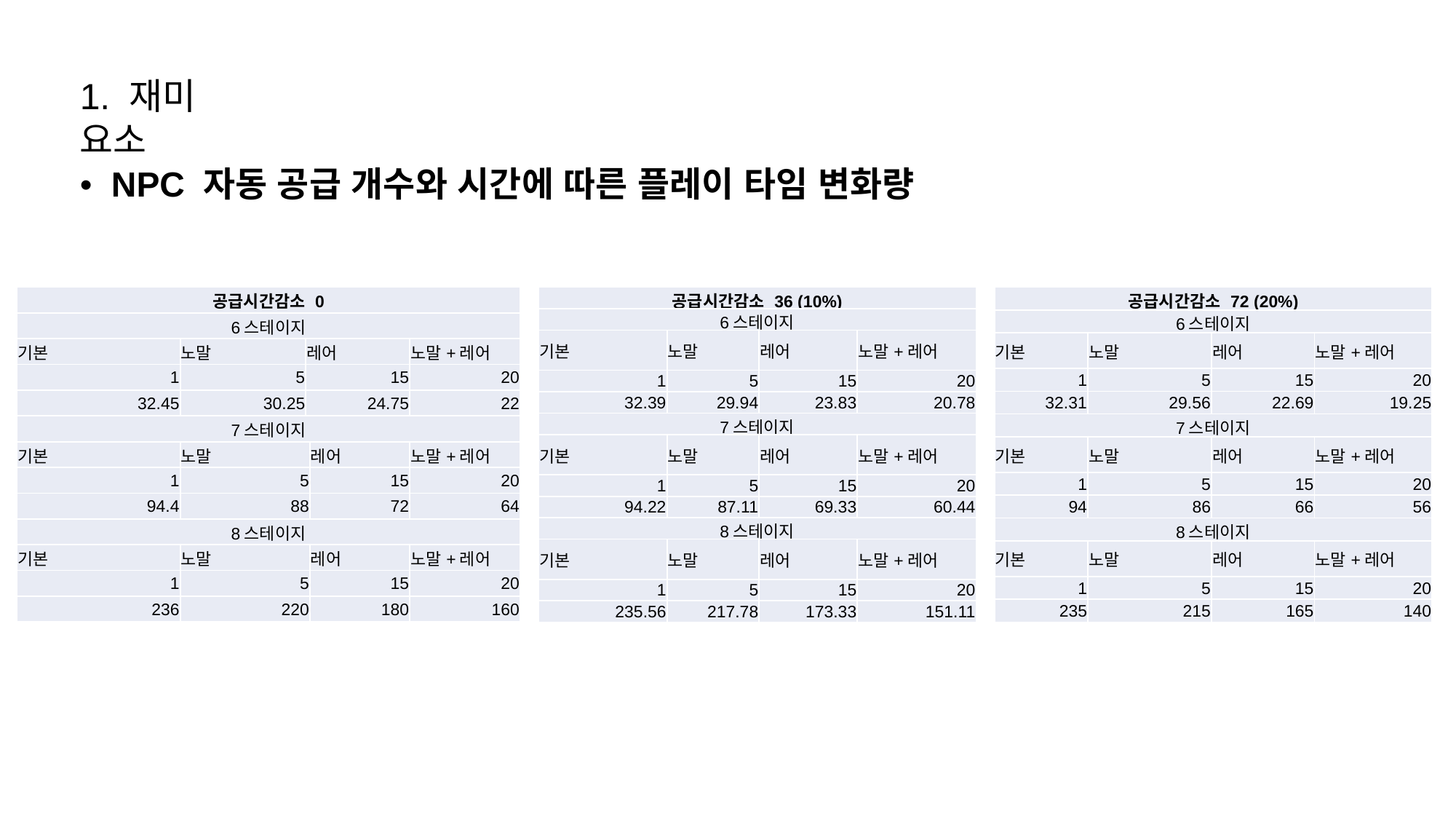

1. 재미 요소
•  NPC 자동 공급 개수와 시간에 따른 플레이 타임 변화량
| 공급시간감소 72 (20%) |  |  |  |
| --- | --- | --- | --- |
| 6스테이지 |  |  |  |
| 기본 | 노말 | 레어 | 노말+레어 |
| 1 | 5 | 15 | 20 |
| 32.31 | 29.56 | 22.69 | 19.25 |
| 7스테이지 |  |  |  |
| 기본 | 노말 | 레어 | 노말+레어 |
| 1 | 5 | 15 | 20 |
| 94 | 86 | 66 | 56 |
| 8스테이지 |  |  |  |
| 기본 | 노말 | 레어 | 노말+레어 |
| 1 | 5 | 15 | 20 |
| 235 | 215 | 165 | 140 |
| 공급시간감소 0 |  |  |  |  |
| --- | --- | --- | --- | --- |
| 6스테이지 |  |  |  |  |
| 기본 | 노말 | 레어 | 레어 | 노말+레어 |
| 1 | 5 | 15 | 15 | 20 |
| 32.45 | 30.25 | 24.75 | 24.75 | 22 |
| 7스테이지 |  |  |  |  |
| 기본 | 노말 |  | 레어 | 노말+레어 |
| 1 | 5 |  | 15 | 20 |
| 94.4 | 88 |  | 72 | 64 |
| 8스테이지 |  |  |  |  |
| 기본 | 노말 |  | 레어 | 노말+레어 |
| 1 | 5 |  | 15 | 20 |
| 236 | 220 |  | 180 | 160 |
| 공급시간감소 36 (10%) |  |  |  |
| --- | --- | --- | --- |
| 6스테이지 |  |  |  |
| 기본 | 노말 | 레어 | 노말+레어 |
| 1 | 5 | 15 | 20 |
| 32.39 | 29.94 | 23.83 | 20.78 |
| 7스테이지 |  |  |  |
| 기본 | 노말 | 레어 | 노말+레어 |
| 1 | 5 | 15 | 20 |
| 94.22 | 87.11 | 69.33 | 60.44 |
| 8스테이지 |  |  |  |
| 기본 | 노말 | 레어 | 노말+레어 |
| 1 | 5 | 15 | 20 |
| 235.56 | 217.78 | 173.33 | 151.11 |